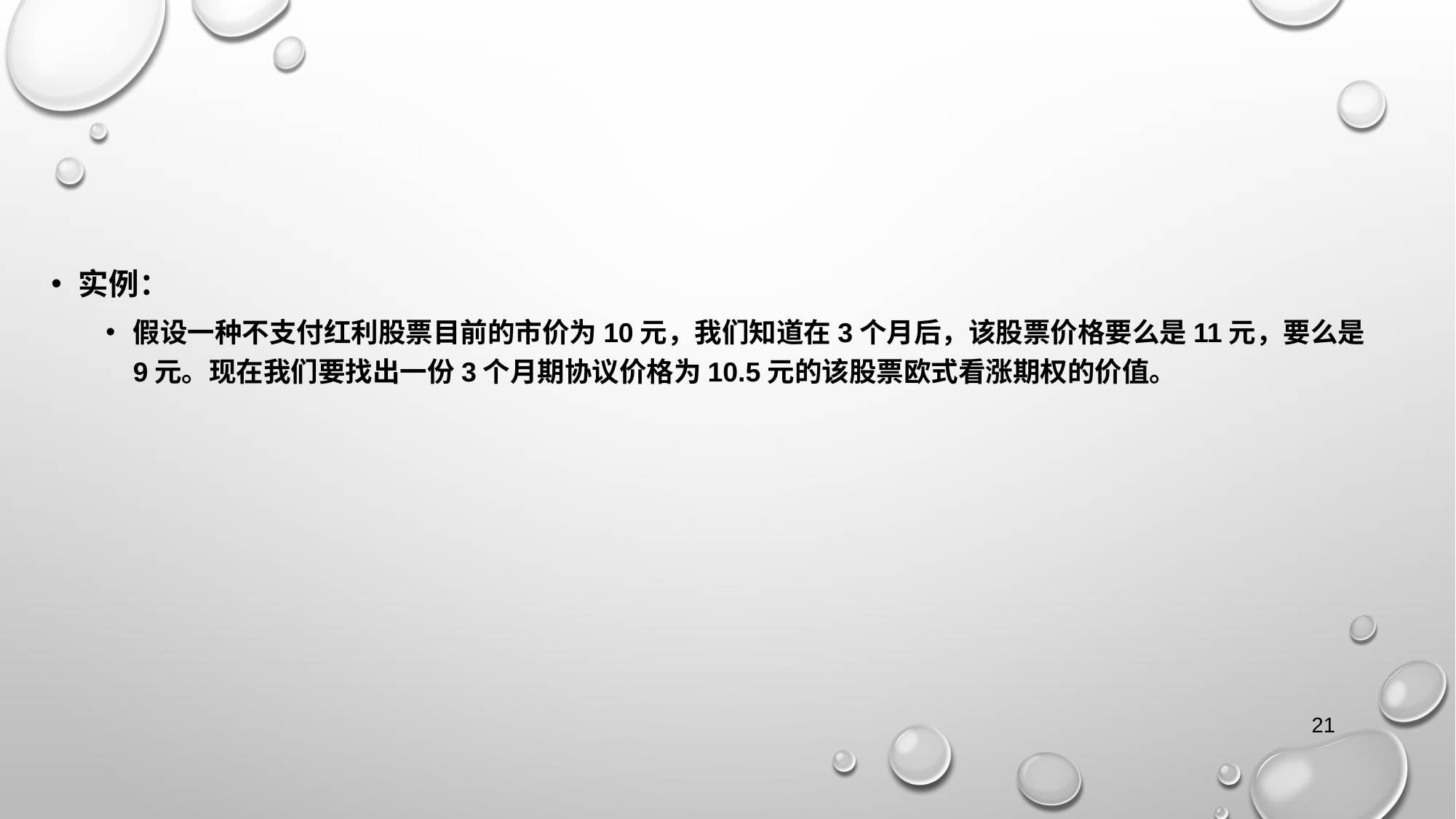

实例：
假设一种不支付红利股票目前的市价为10元，我们知道在3个月后，该股票价格要么是11元，要么是9元。现在我们要找出一份3个月期协议价格为10.5元的该股票欧式看涨期权的价值。

21